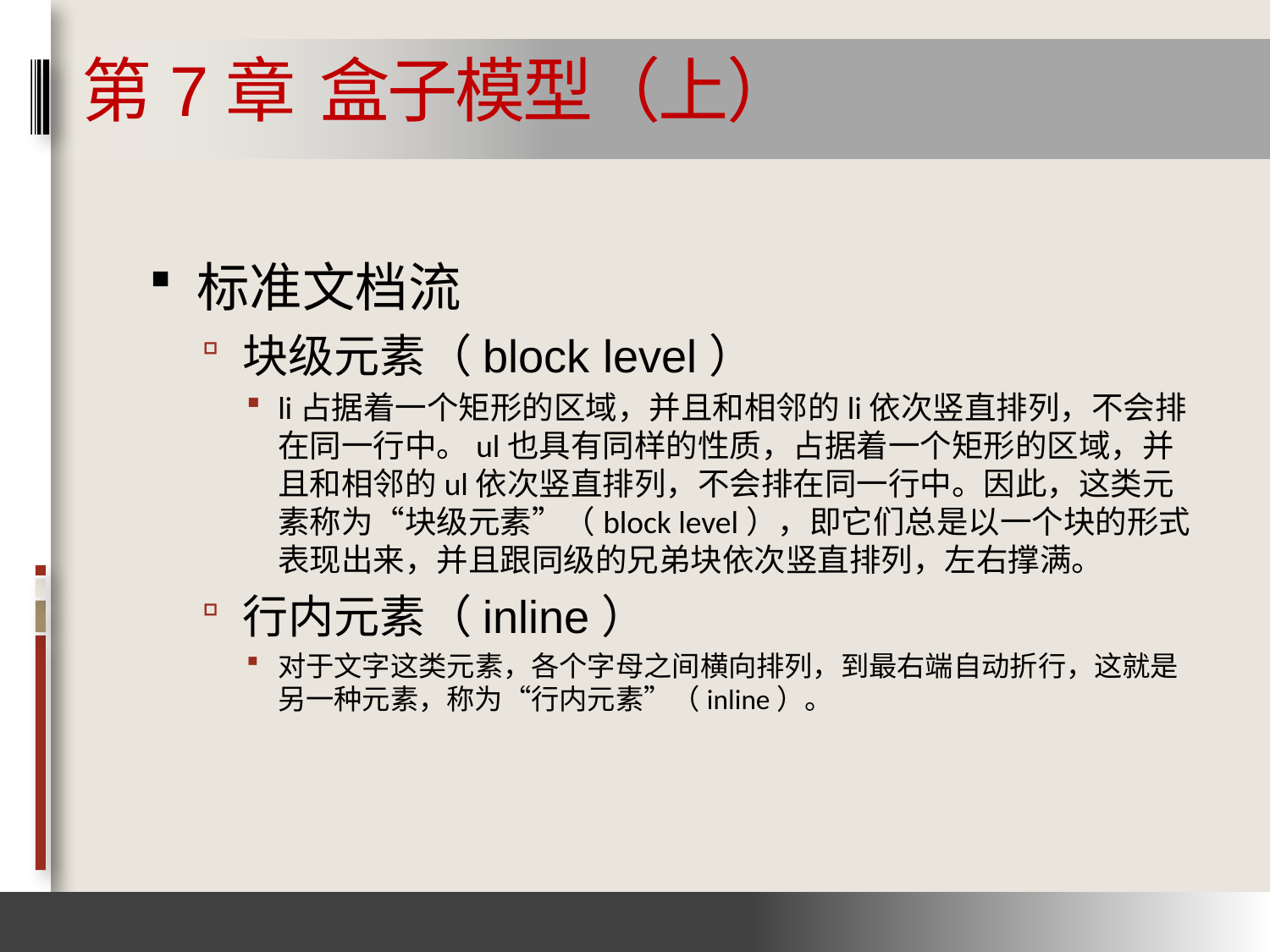

# 第7章  盒子模型（上）
标准文档流
块级元素（block level）
li占据着一个矩形的区域，并且和相邻的li依次竖直排列，不会排在同一行中。ul也具有同样的性质，占据着一个矩形的区域，并且和相邻的ul依次竖直排列，不会排在同一行中。因此，这类元素称为“块级元素”（block level），即它们总是以一个块的形式表现出来，并且跟同级的兄弟块依次竖直排列，左右撑满。
行内元素（inline）
对于文字这类元素，各个字母之间横向排列，到最右端自动折行，这就是另一种元素，称为“行内元素”（inline）。